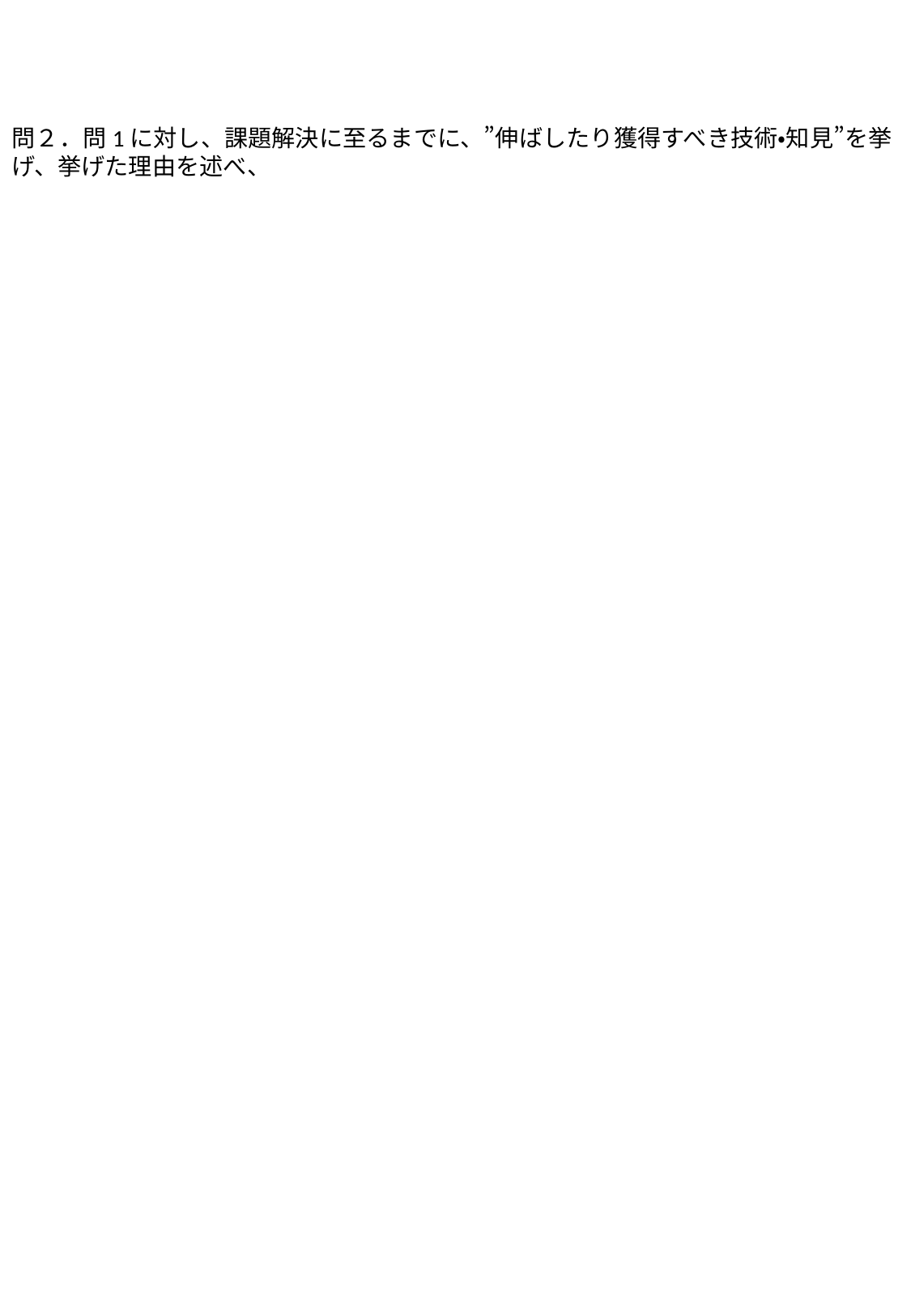

問２．問1に対し、課題解決に至るまでに、”伸ばしたり獲得すべき技術・知見”を挙げ、挙げた理由を述べ、